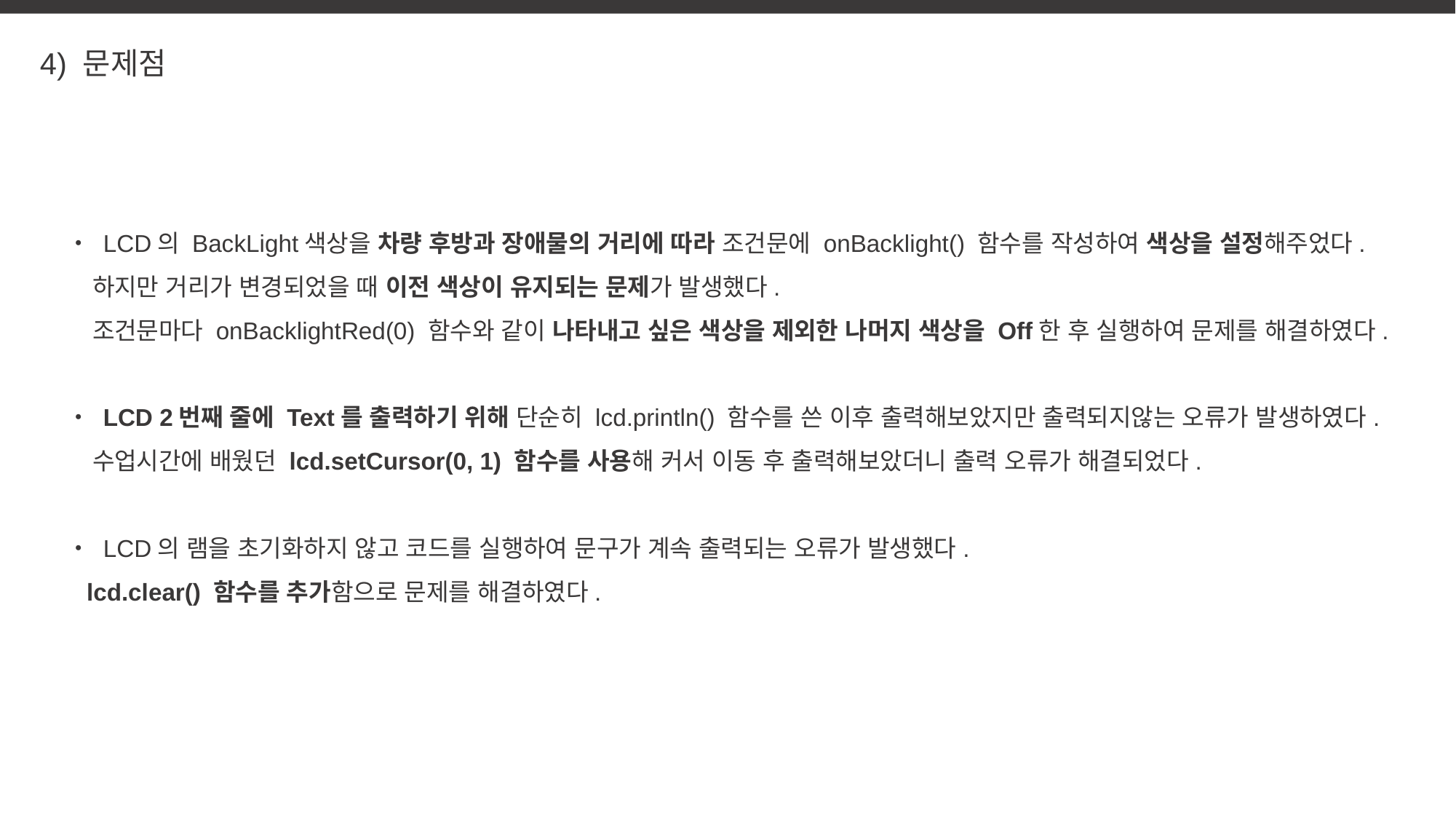

4) 문제점
・ LCD의 BackLight색상을 차량 후방과 장애물의 거리에 따라 조건문에 onBacklight() 함수를 작성하여 색상을 설정해주었다.
   하지만 거리가 변경되었을 때 이전 색상이 유지되는 문제가 발생했다.
   조건문마다 onBacklightRed(0) 함수와 같이 나타내고 싶은 색상을 제외한 나머지 색상을 Off한 후 실행하여 문제를 해결하였다.

・ LCD 2번째 줄에 Text를 출력하기 위해 단순히 lcd.println() 함수를 쓴 이후 출력해보았지만 출력되지않는 오류가 발생하였다.
   수업시간에 배웠던 lcd.setCursor(0, 1) 함수를 사용해 커서 이동 후 출력해보았더니 출력 오류가 해결되었다.

・ LCD의 램을 초기화하지 않고 코드를 실행하여 문구가 계속 출력되는 오류가 발생했다.
   lcd.clear() 함수를 추가함으로 문제를 해결하였다.